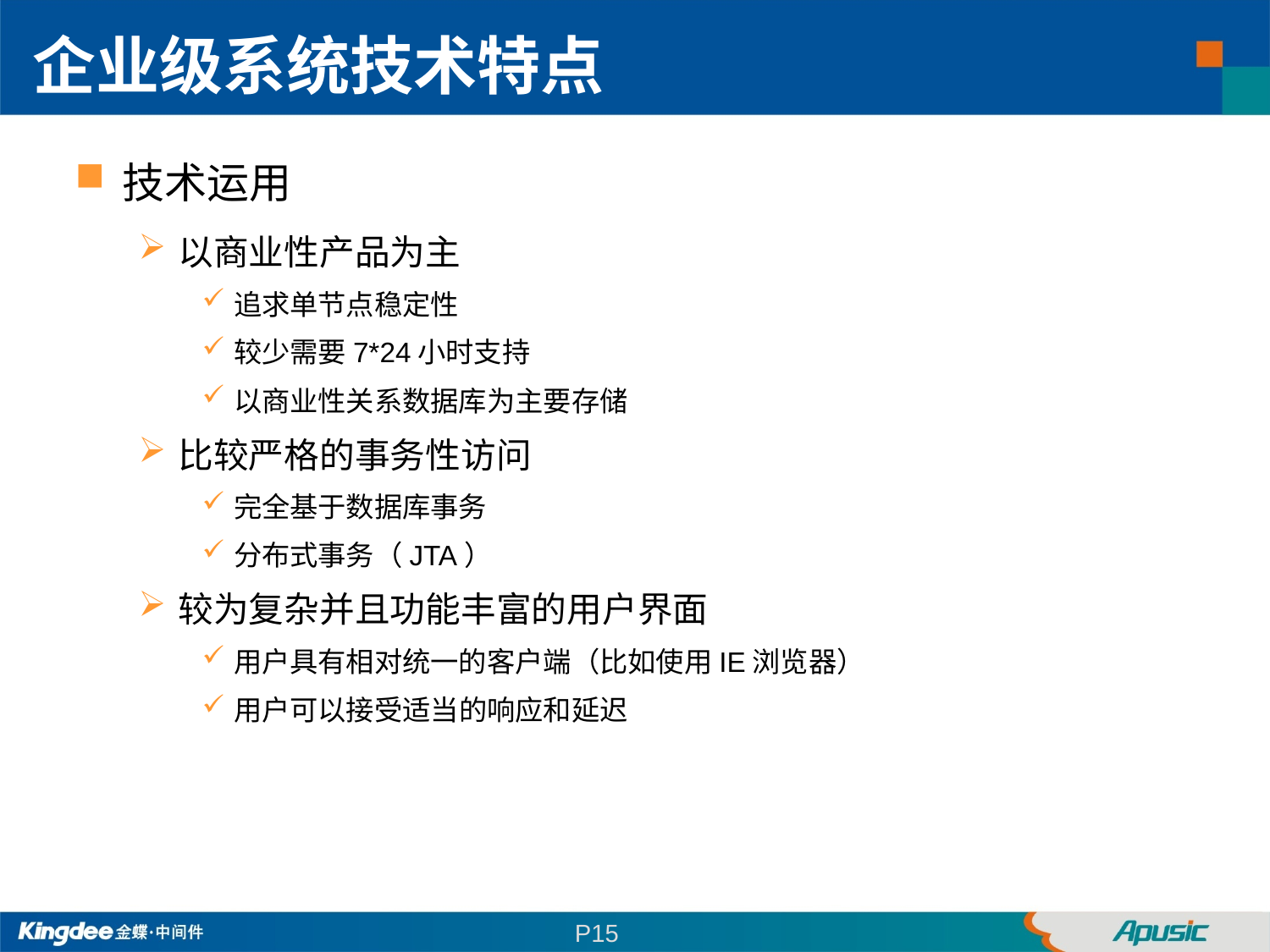

企业级系统技术特点
技术运用
以商业性产品为主
追求单节点稳定性
较少需要7*24小时支持
以商业性关系数据库为主要存储
比较严格的事务性访问
完全基于数据库事务
分布式事务（JTA）
较为复杂并且功能丰富的用户界面
用户具有相对统一的客户端（比如使用IE浏览器）
用户可以接受适当的响应和延迟